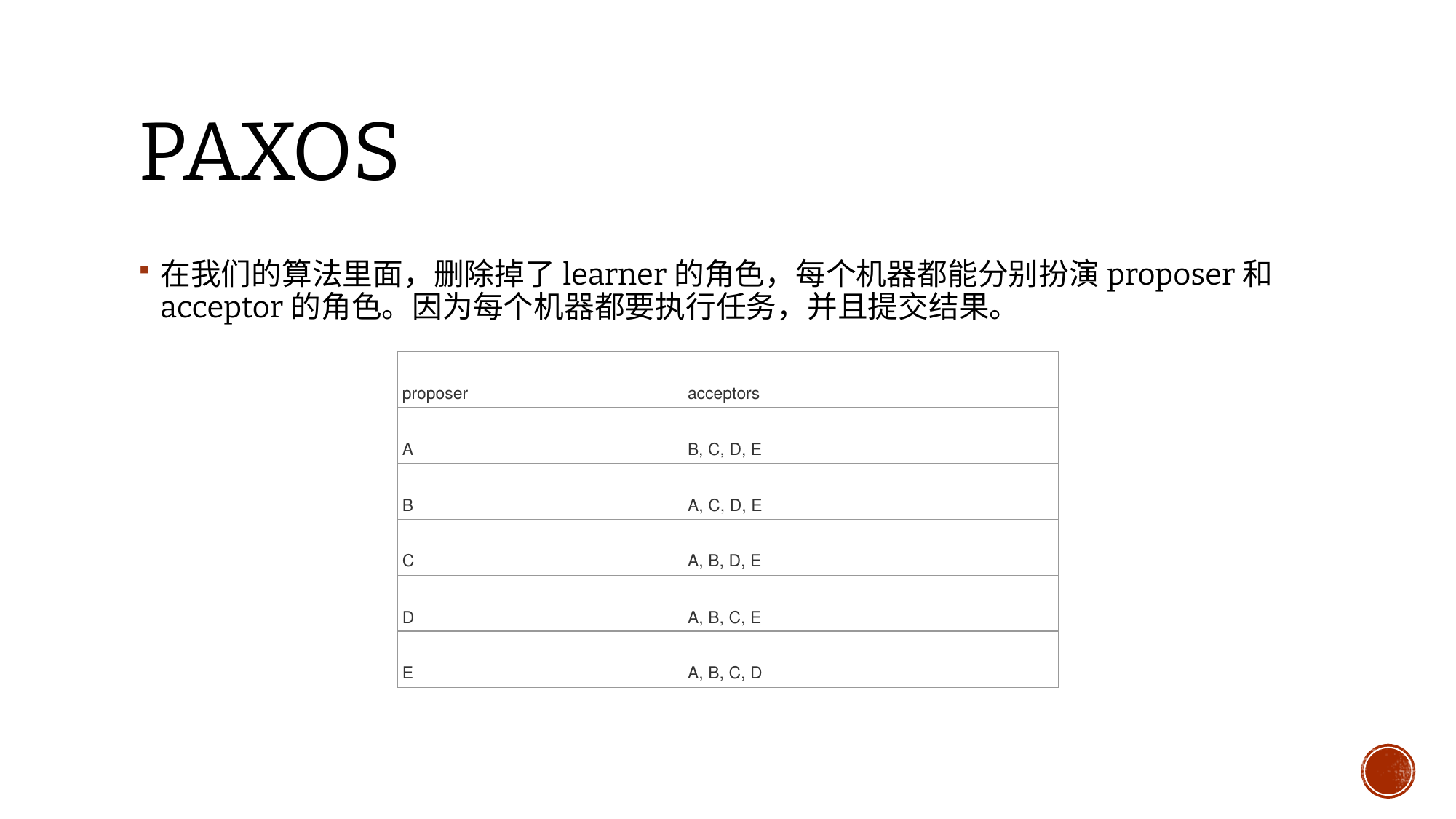

# Paxos
在我们的算法里面，删除掉了learner的角色，每个机器都能分别扮演proposer和acceptor的角色。因为每个机器都要执行任务，并且提交结果。

| proposer | acceptors |
| --- | --- |
| A | B, C, D, E |
| B | A, C, D, E |
| C | A, B, D, E |
| D | A, B, C, E |
| E | A, B, C, D |